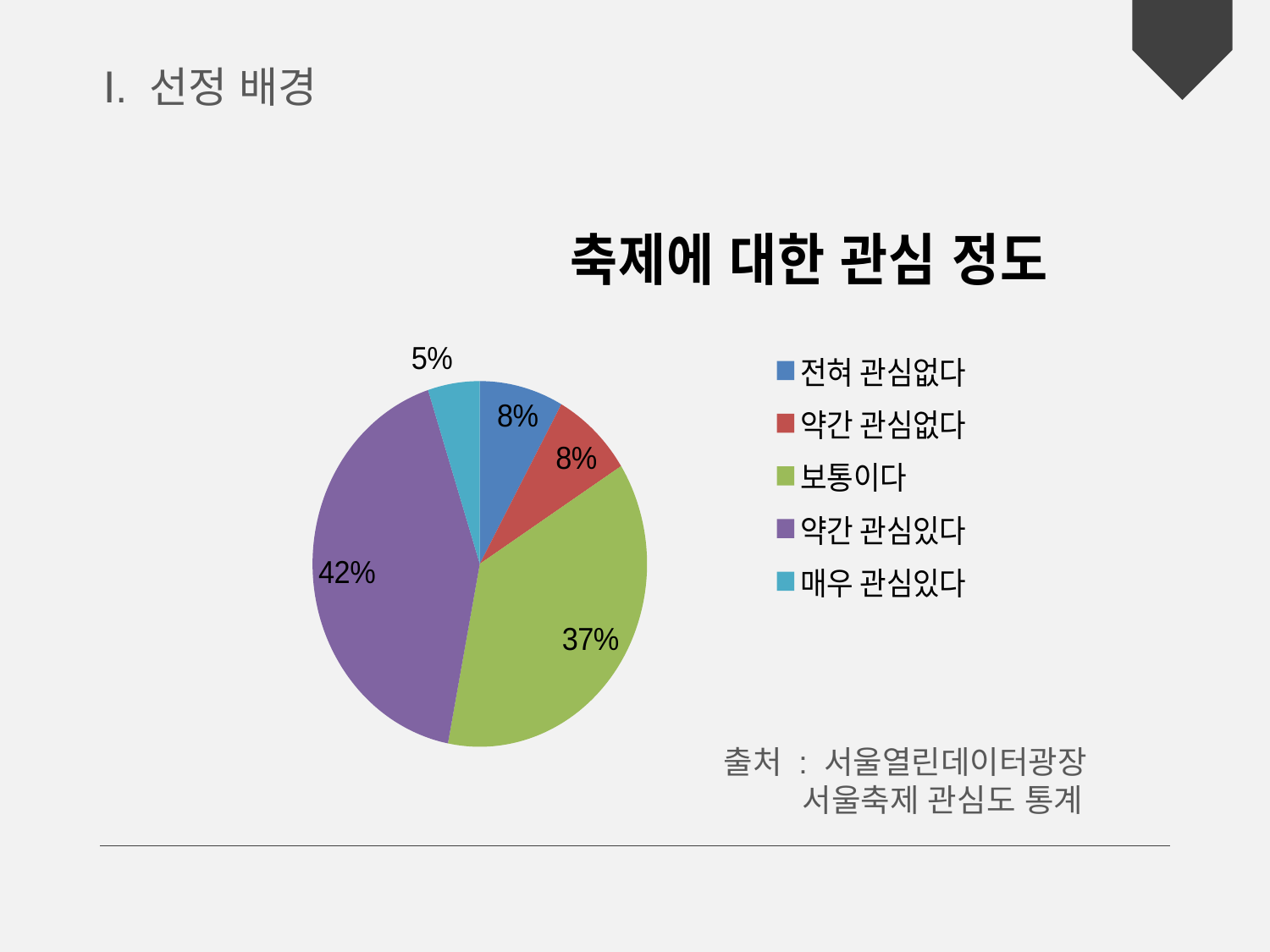

Ⅰ. 선정 배경

### Chart: 축제에 대한 관심 정도

| Category | 축제에 대한 관심 정도 |
|---|---|
| 전혀 관심없다 | 8.1 |
| 약간 관심없다 | 7.9 |
| 보통이다 | 37.0 |
| 약간 관심있다 | 41.9 |
| 매우 관심있다 | 5.0 |
출처 : 서울열린데이터광장
        서울축제 관심도 통계